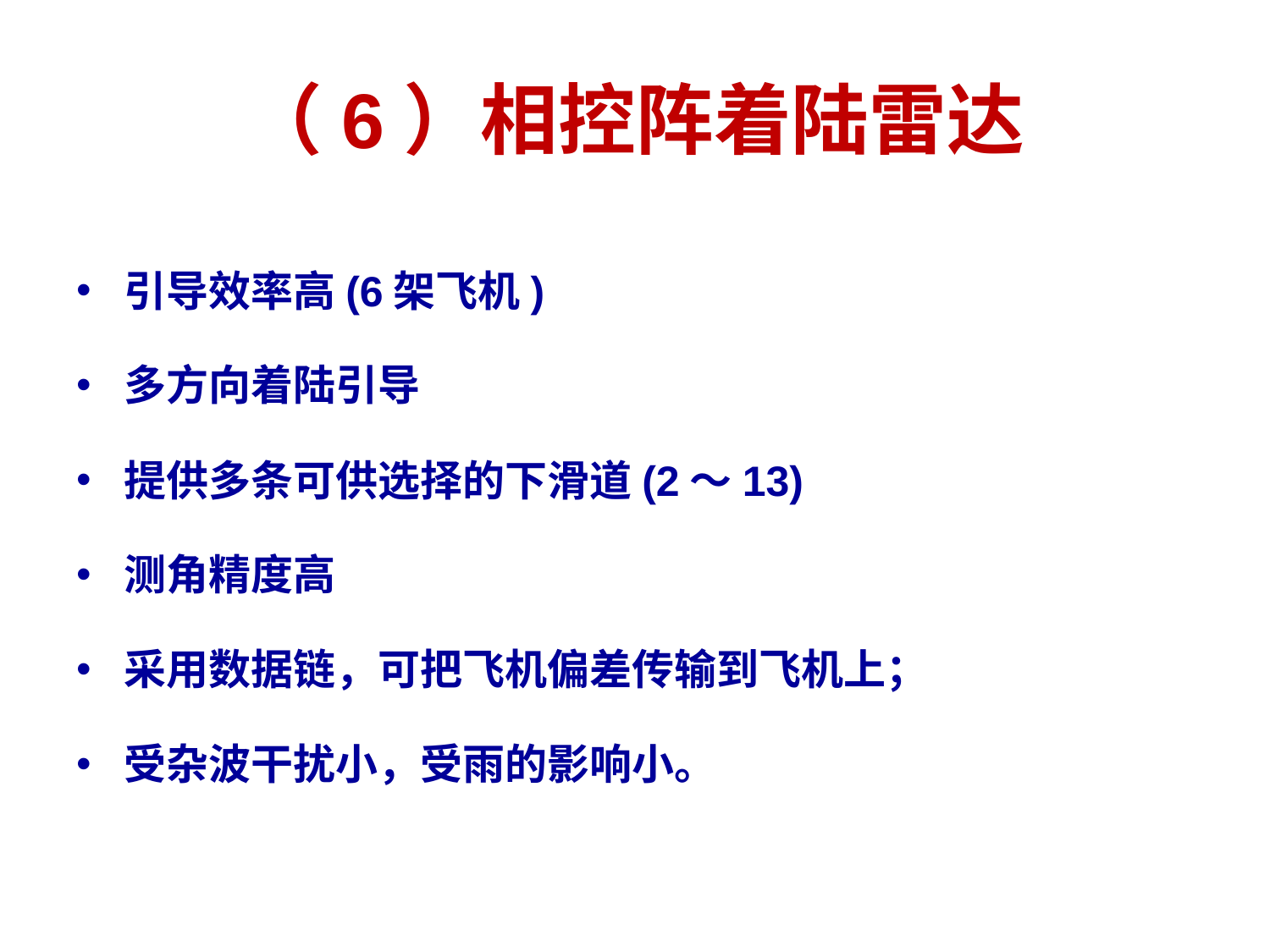

# （6）相控阵着陆雷达
引导效率高(6架飞机)
多方向着陆引导
提供多条可供选择的下滑道(2～13)
测角精度高
采用数据链，可把飞机偏差传输到飞机上；
受杂波干扰小，受雨的影响小。